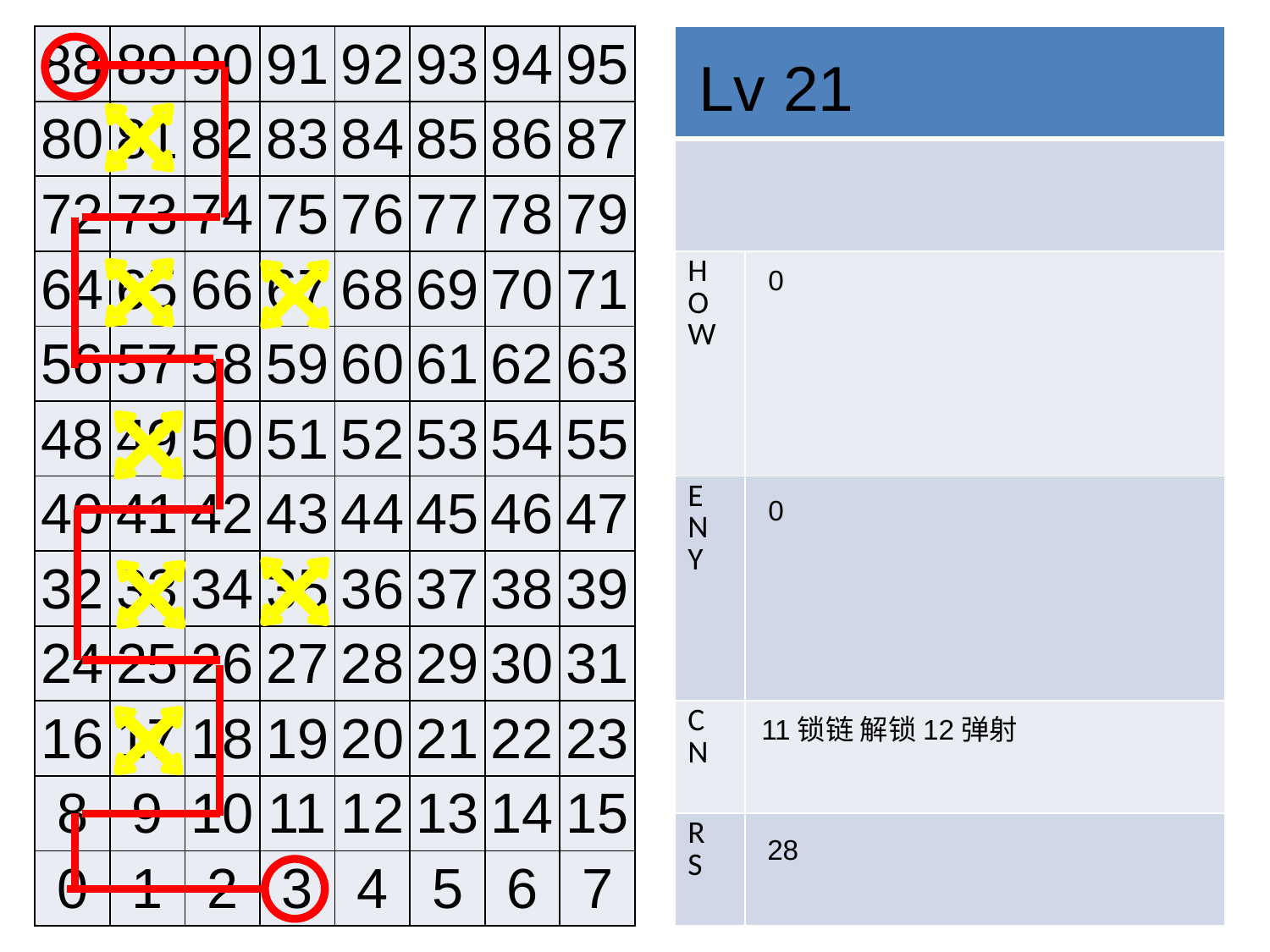

Lv 21

0

0

11锁链 解锁12弹射
28